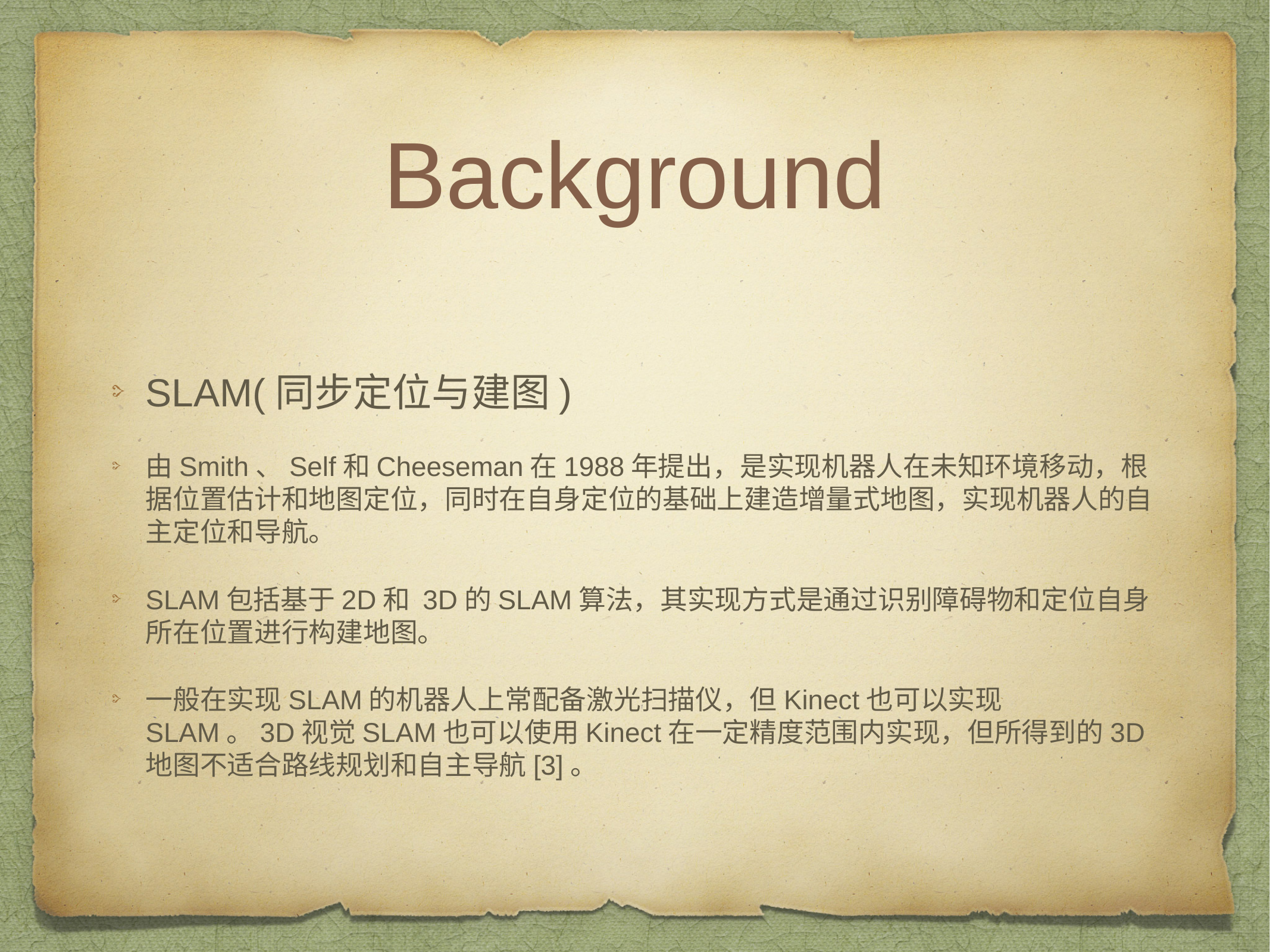

# Background
SLAM(同步定位与建图)
由Smith、Self和Cheeseman在1988年提出，是实现机器人在未知环境移动，根据位置估计和地图定位，同时在自身定位的基础上建造增量式地图，实现机器人的自主定位和导航。
SLAM包括基于2D和 3D的SLAM算法，其实现方式是通过识别障碍物和定位自身所在位置进行构建地图。
一般在实现SLAM的机器人上常配备激光扫描仪，但Kinect也可以实现SLAM。3D视觉SLAM也可以使用Kinect在一定精度范围内实现，但所得到的3D地图不适合路线规划和自主导航[3]。